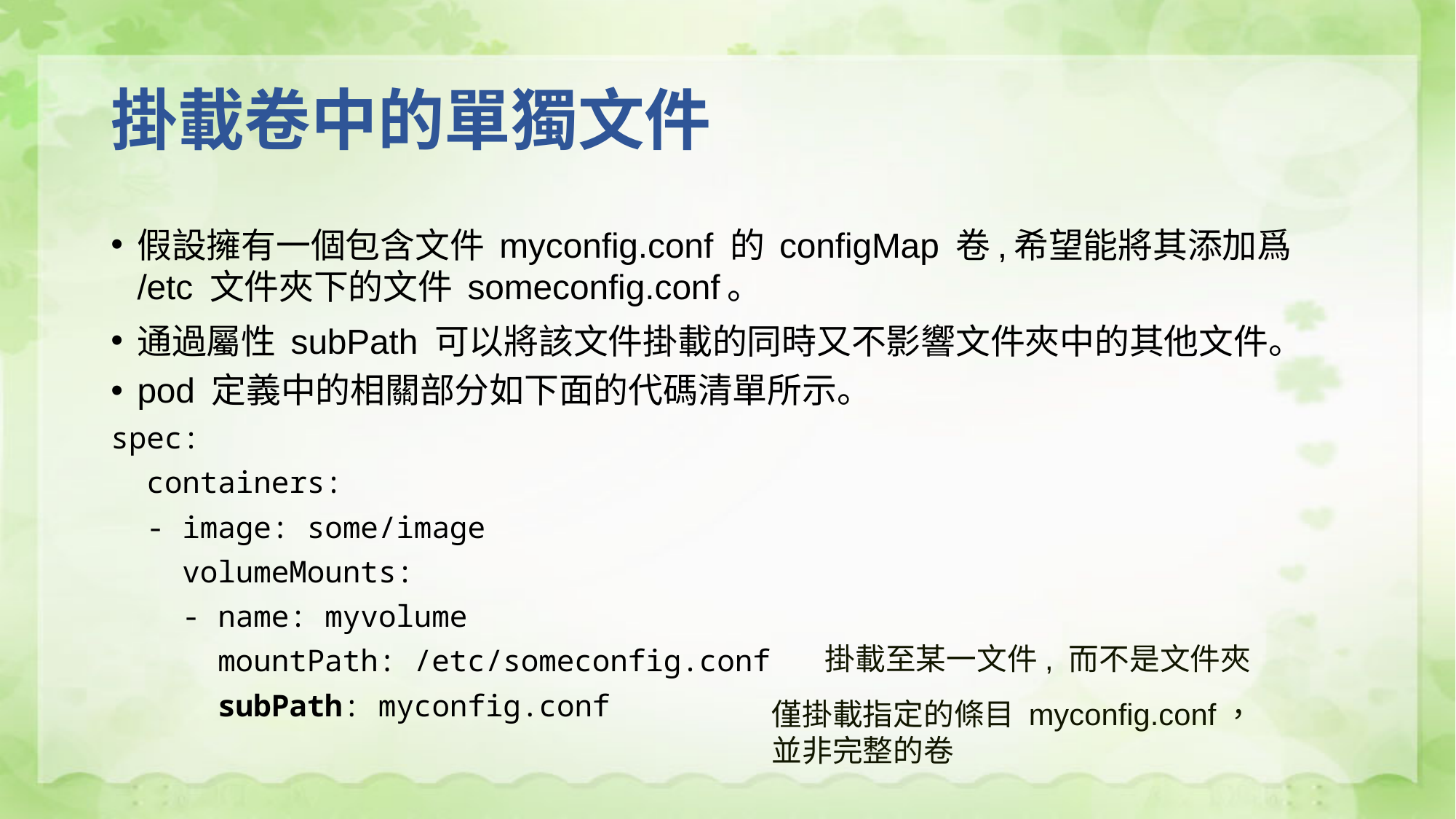

# 掛載卷中的單獨文件
假設擁有一個包含文件 myconfig.conf 的 configMap 卷,希望能將其添加爲 /etc 文件夾下的文件 someconfig.conf。
通過屬性 subPath 可以將該文件掛載的同時又不影響文件夾中的其他文件。
pod 定義中的相關部分如下面的代碼清單所示。
spec:
  containers:
  - image: some/image
    volumeMounts:
    - name: myvolume
      mountPath: /etc/someconfig.conf
      subPath: myconfig.conf
掛載至某一文件, 而不是文件夾
僅掛載指定的條目 myconfig.conf，並非完整的卷